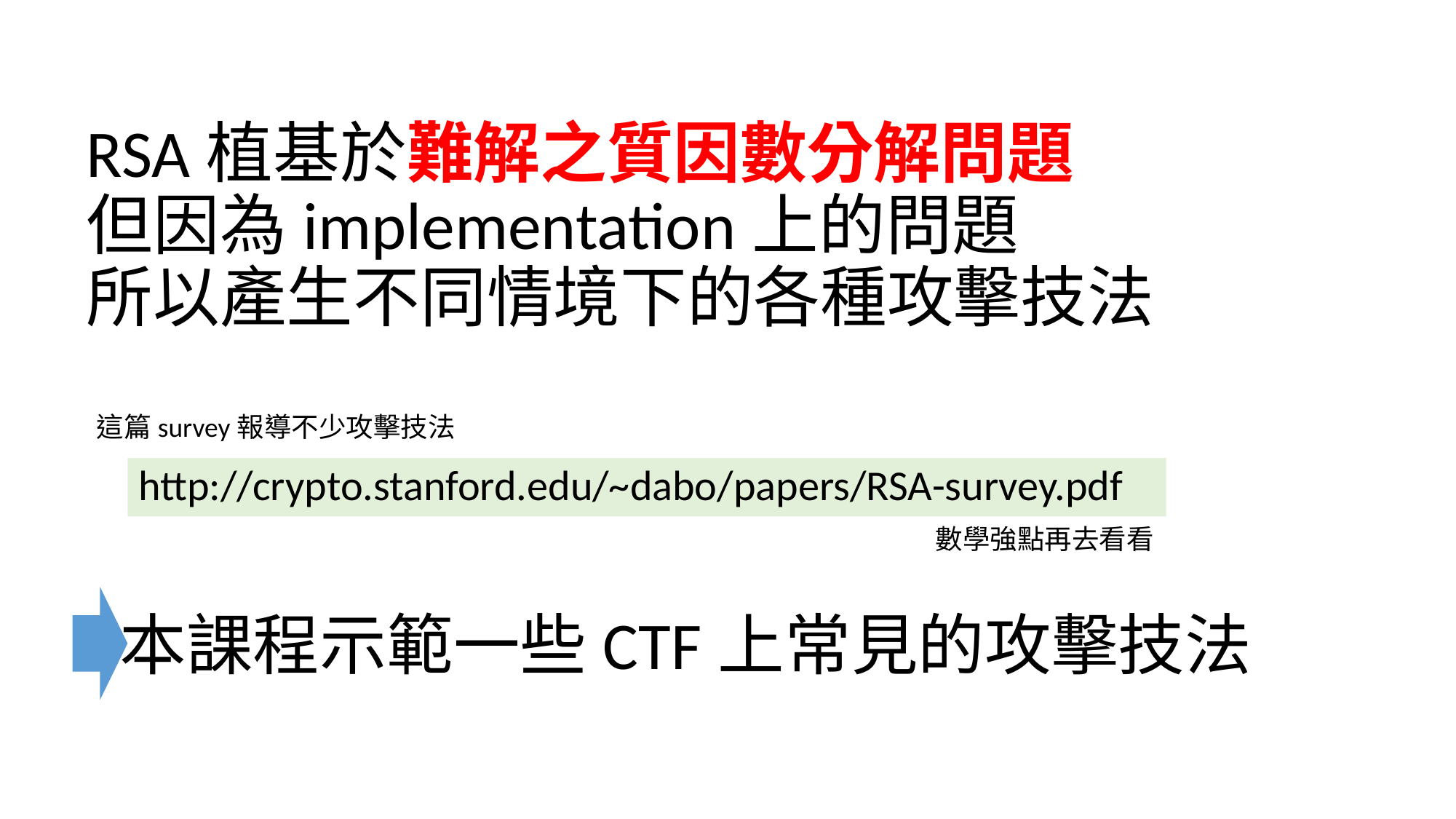

# RSA植基於難解之質因數分解問題 但因為implementation上的問題 所以產生不同情境下的各種攻擊技法
這篇survey報導不少攻擊技法
http://crypto.stanford.edu/~dabo/papers/RSA-survey.pdf
數學強點再去看看

本課程示範一些CTF上常見的攻擊技法